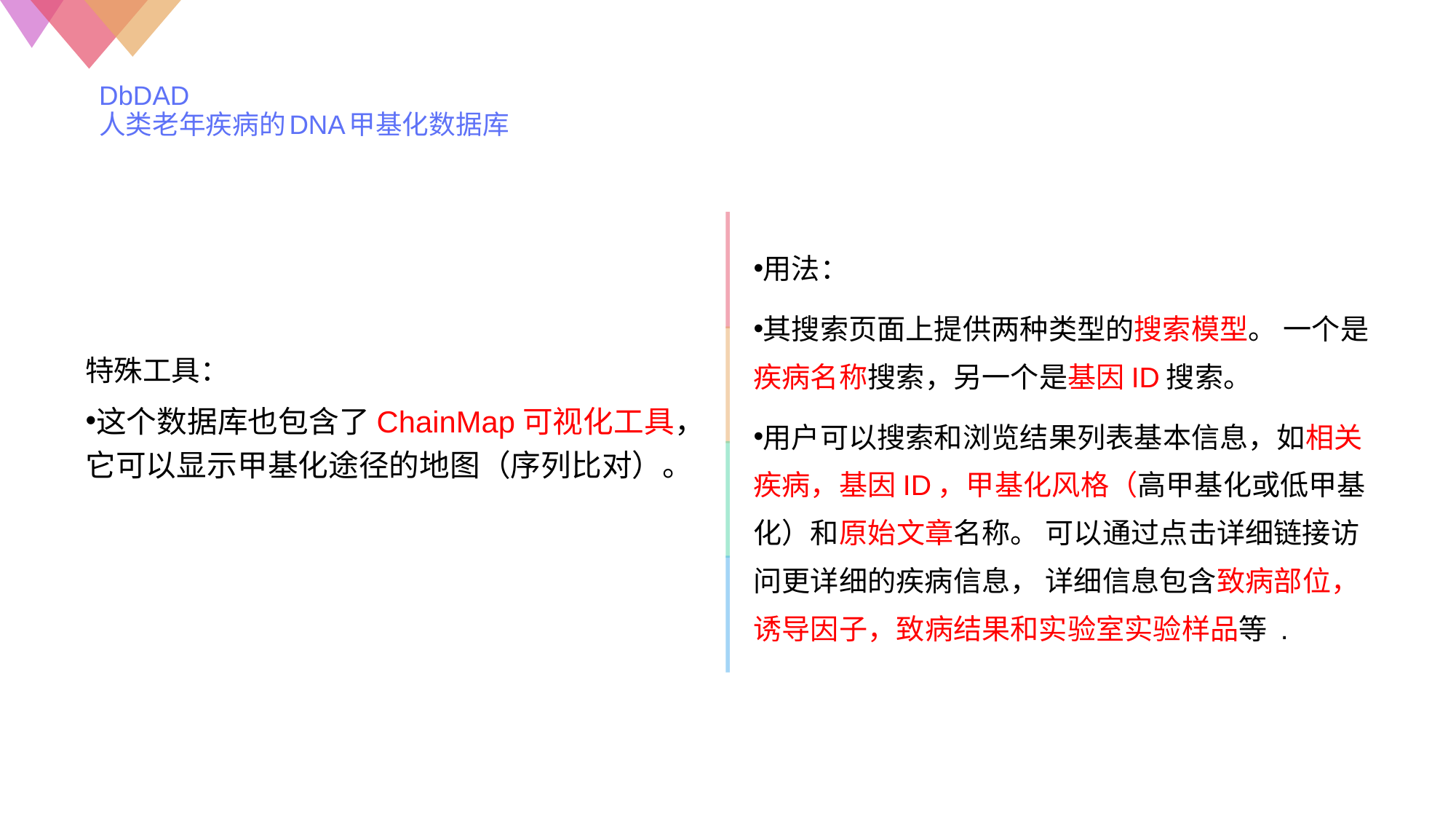

# DbDAD 人类老年疾病的DNA甲基化数据库
用法：
其搜索页面上提供两种类型的搜索模型。 一个是疾病名称搜索，另一个是基因ID搜索。
用户可以搜索和浏览结果列表基本信息，如相关疾病，基因ID，甲基化风格（高甲基化或低甲基化）和原始文章名称。 可以通过点击详细链接访问更详细的疾病信息， 详细信息包含致病部位，诱导因子，致病结果和实验室实验样品等 .
特殊工具：
这个数据库也包含了ChainMap可视化工具，它可以显示甲基化途径的地图（序列比对）。